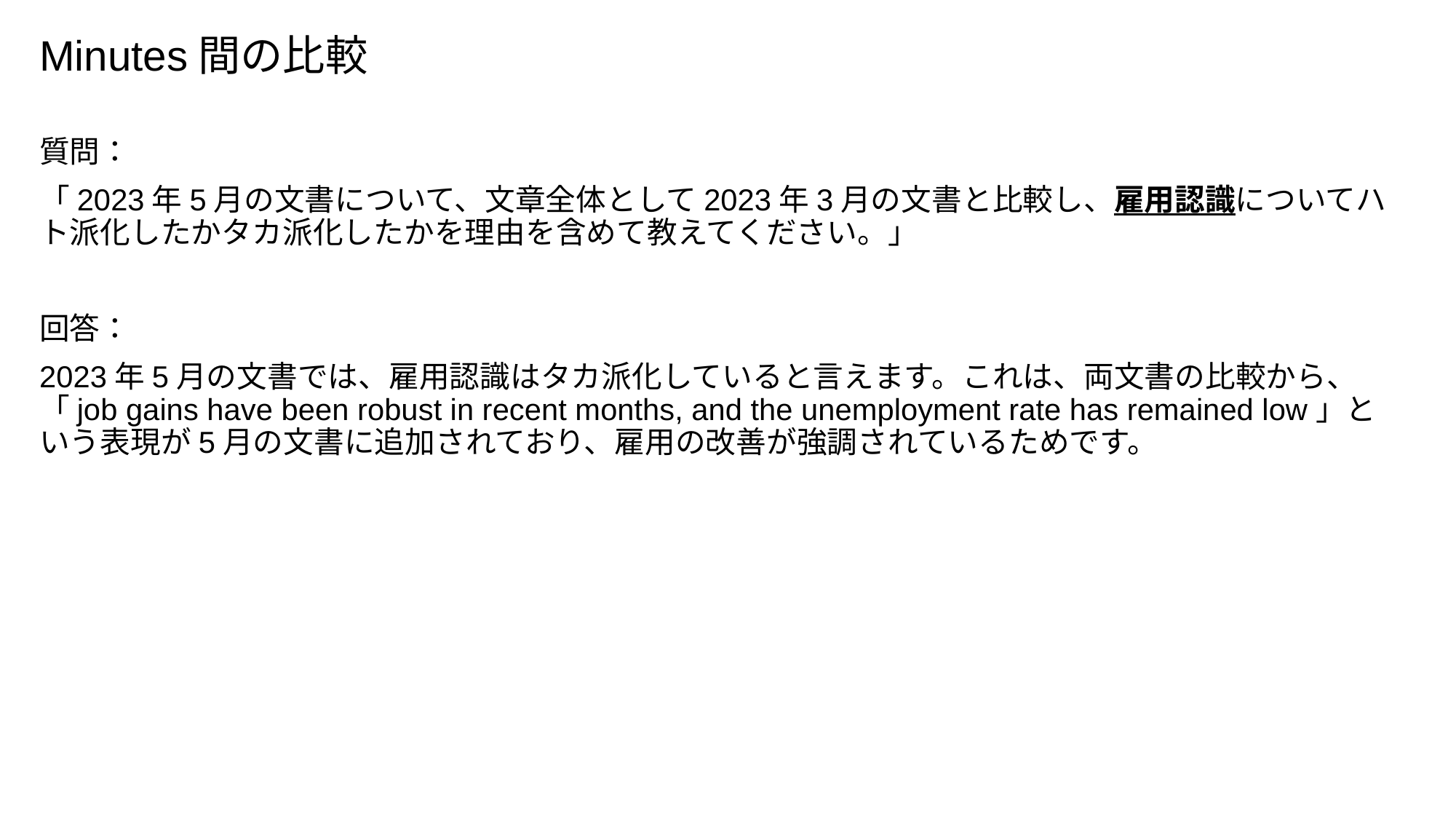

# Minutes間の比較
質問：
「2023年5月の文書について、文章全体として2023年3月の文書と比較し、雇用認識についてハト派化したかタカ派化したかを理由を含めて教えてください。」

回答：
2023年5月の文書では、雇用認識はタカ派化していると言えます。これは、両文書の比較から、「job gains have been robust in recent months, and the unemployment rate has remained low」という表現が5月の文書に追加されており、雇用の改善が強調されているためです。